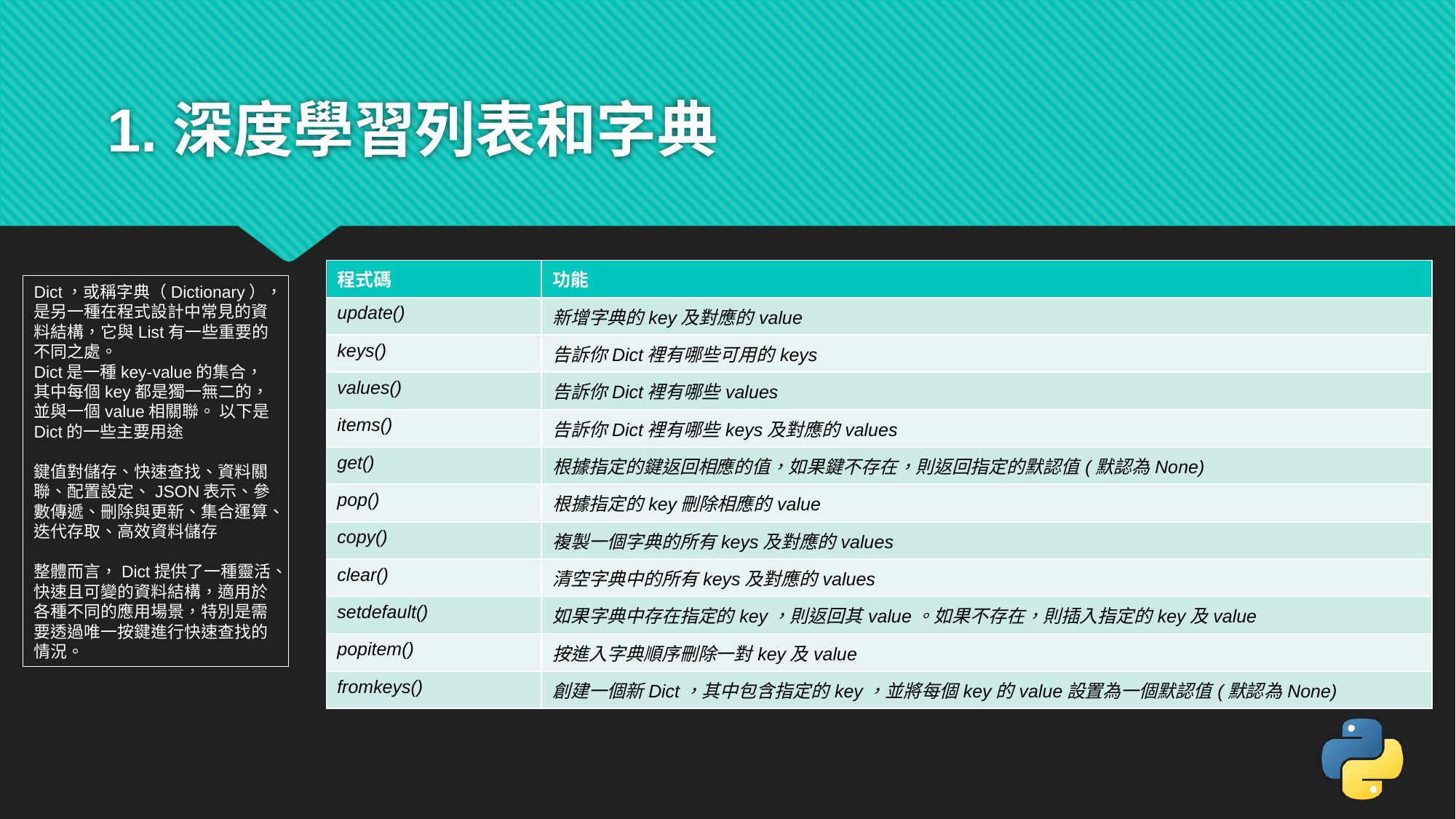

# 1.深度學習列表和字典
| 程式碼 | 功能 |
| --- | --- |
| update() | 新增字典的key及對應的value |
| keys() | 告訴你Dict裡有哪些可用的keys |
| values() | 告訴你Dict裡有哪些values |
| items() | 告訴你Dict裡有哪些keys及對應的values |
| get() | 根據指定的鍵返回相應的值，如果鍵不存在，則返回指定的默認值(默認為None) |
| pop() | 根據指定的key刪除相應的value |
| copy() | 複製一個字典的所有keys及對應的values |
| clear() | 清空字典中的所有keys及對應的values |
| setdefault() | 如果字典中存在指定的key，則返回其value。如果不存在，則插入指定的key及value |
| popitem() | 按進入字典順序刪除一對key及value |
| fromkeys() | 創建一個新Dict，其中包含指定的key，並將每個key的value設置為一個默認值(默認為None) |
Dict，或稱字典（Dictionary），是另一種在程式設計中常見的資料結構，它與List有一些重要的不同之處。
Dict是一種key-value的集合，其中每個key都是獨一無二的，並與一個value相關聯。 以下是Dict的一些主要用途

鍵值對儲存、快速查找、資料關聯、配置設定、JSON表示、參數傳遞、刪除與更新、集合運算、迭代存取、高效資料儲存

整體而言，Dict提供了一種靈活、快速且可變的資料結構，適用於各種不同的應用場景，特別是需要透過唯一按鍵進行快速查找的情況。